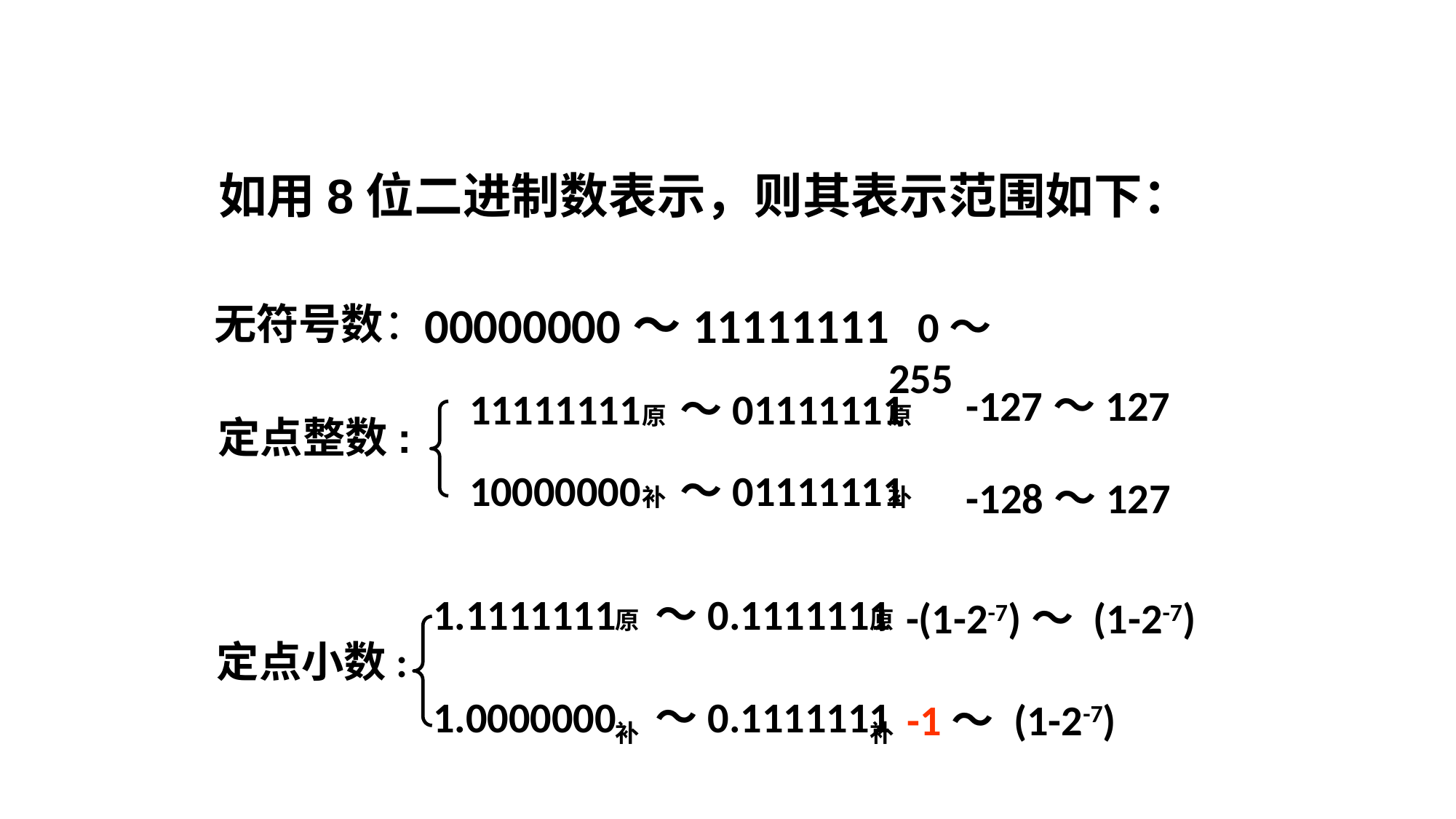

如用8位二进制数表示，则其表示范围如下：
00000000～11111111
无符号数：
   0～255
-127～127
11111111   ～01111111
原
原

定点整数:
10000000   ～01111111
补
补
 -128～127
1.1111111   ～0.1111111
原
原
-(1-2-7)～ (1-2-7)

定点小数:
1.0000000   ～0.1111111
补
补
 -1～ (1-2-7)